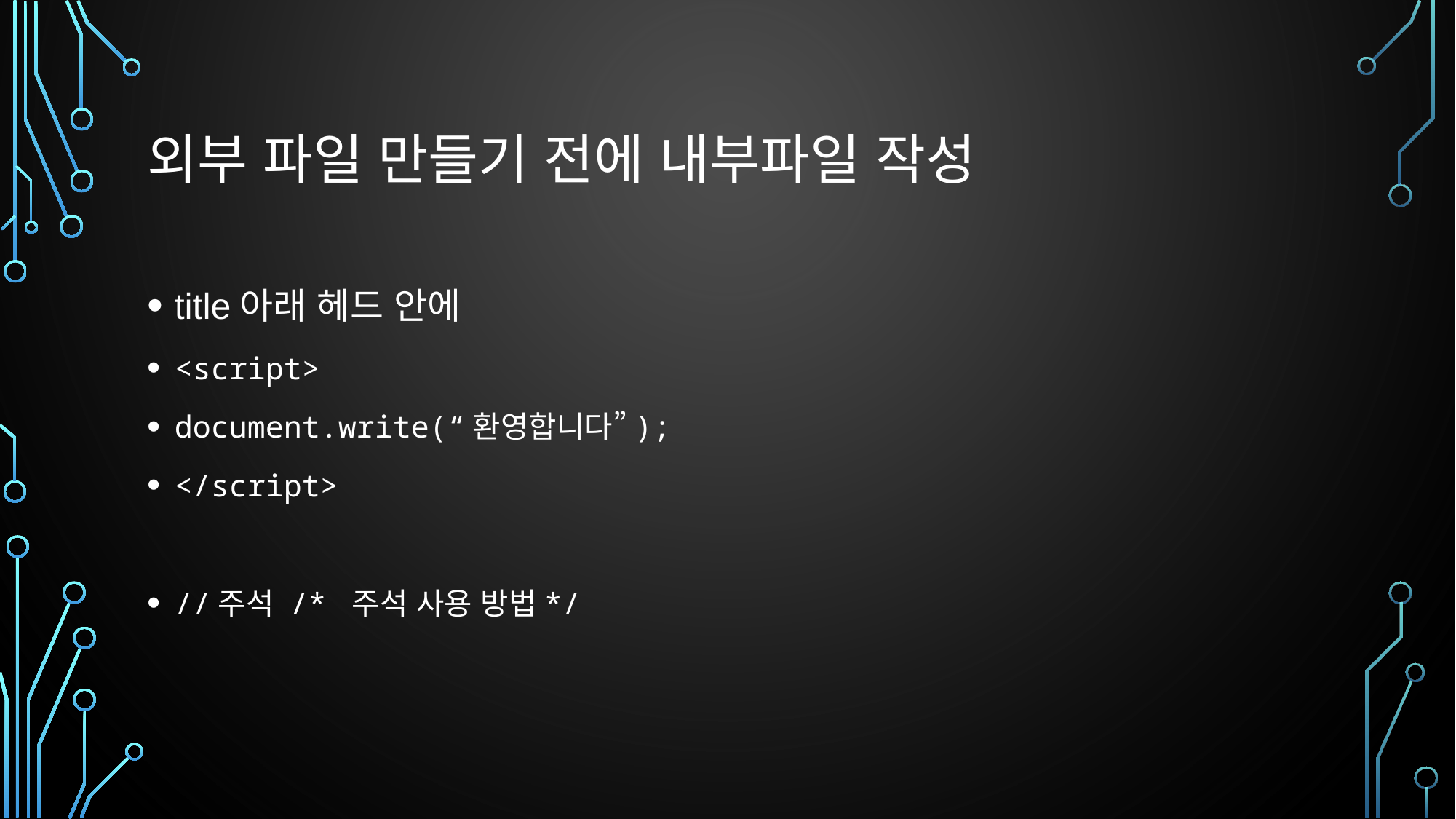

# 외부 파일 만들기 전에 내부파일 작성
title아래 헤드 안에
<script>
document.write(“환영합니다”);
</script>

//주석 /* 주석 사용 방법*/